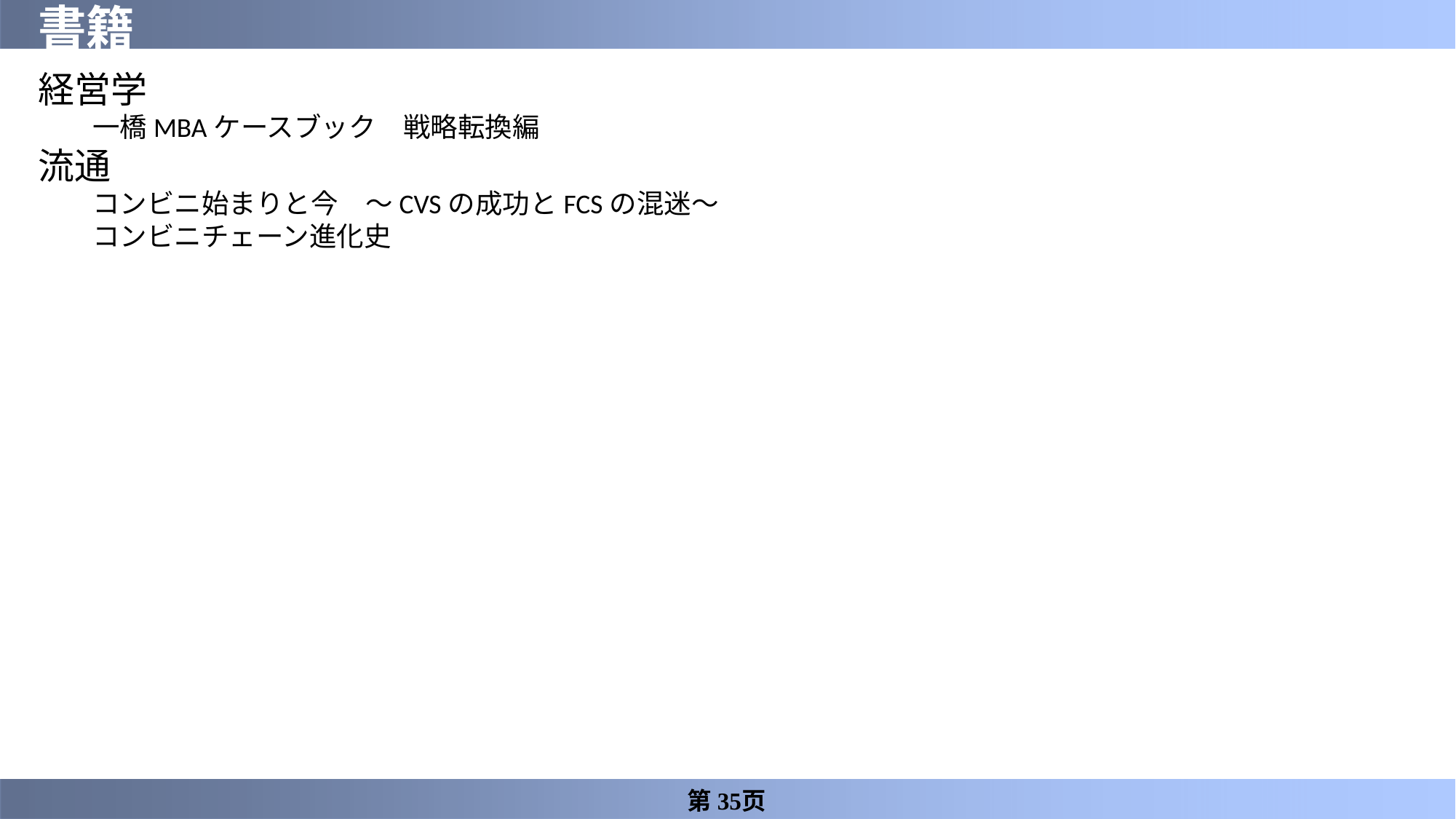

# 書籍
経営学
一橋MBAケースブック　戦略転換編
流通
コンビニ始まりと今　～CVSの成功とFCSの混迷～
コンビニチェーン進化史
第35页